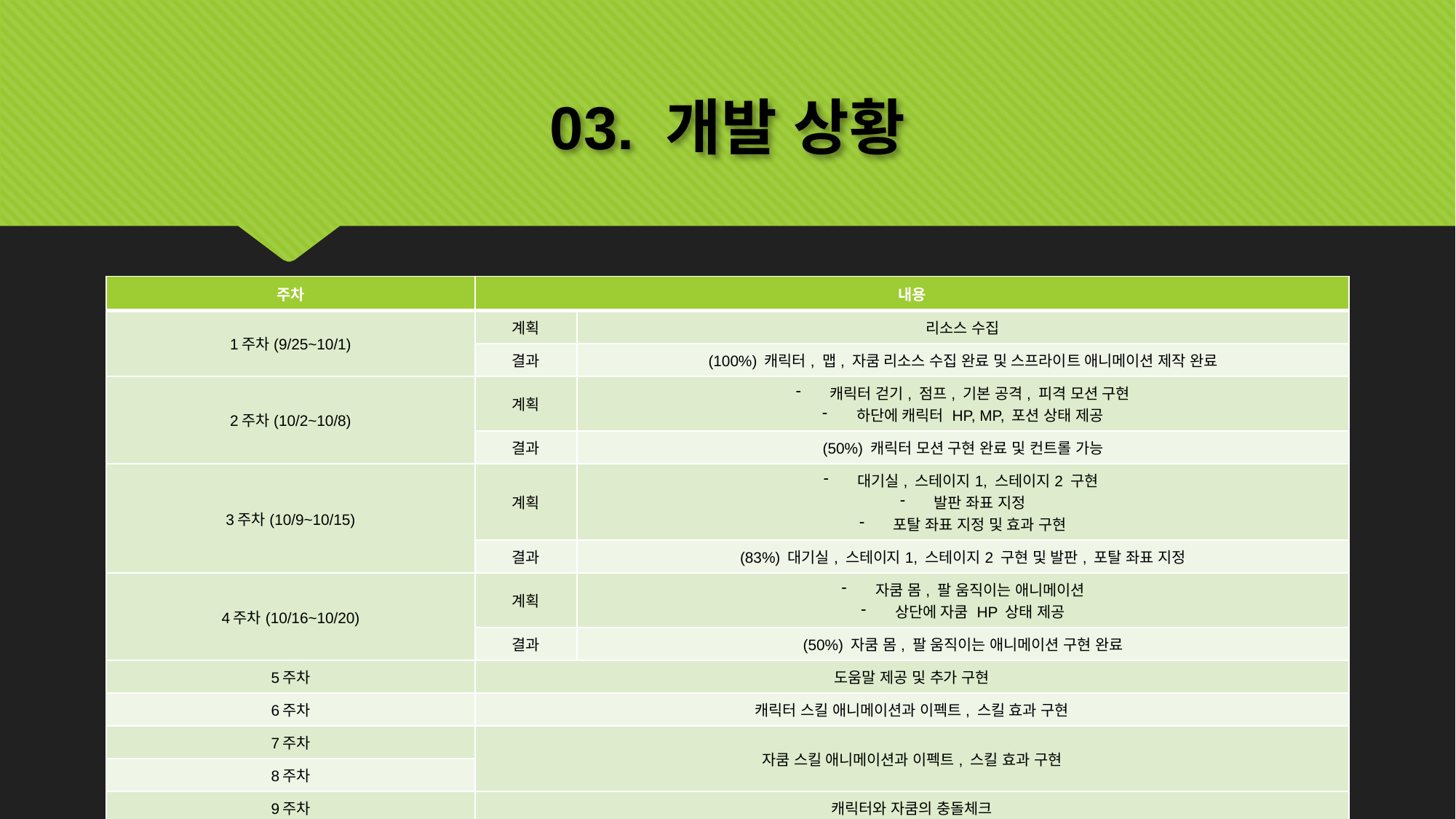

# 03. 개발 상황
| 주차 | 내용 |  |
| --- | --- | --- |
| 1주차(9/25~10/1) | 계획 | 리소스 수집 |
|  | 결과 | (100%) 캐릭터, 맵, 자쿰 리소스 수집 완료 및 스프라이트 애니메이션 제작 완료 |
| 2주차(10/2~10/8) | 계획 | 캐릭터 걷기, 점프, 기본 공격, 피격 모션 구현 하단에 캐릭터 HP, MP, 포션 상태 제공 |
|  | 결과 | (50%) 캐릭터 모션 구현 완료 및 컨트롤 가능 |
| 3주차(10/9~10/15) | 계획 | 대기실, 스테이지1, 스테이지2 구현 발판 좌표 지정 포탈 좌표 지정 및 효과 구현 |
|  | 결과 | (83%) 대기실, 스테이지1, 스테이지2 구현 및 발판, 포탈 좌표 지정 |
| 4주차(10/16~10/20) | 계획 | 자쿰 몸, 팔 움직이는 애니메이션 상단에 자쿰 HP 상태 제공 |
|  | 결과 | (50%) 자쿰 몸, 팔 움직이는 애니메이션 구현 완료 |
| 5주차 | 도움말 제공 및 추가 구현 |  |
| 6주차 | 캐릭터 스킬 애니메이션과 이펙트, 스킬 효과 구현 |  |
| 7주차 | 자쿰 스킬 애니메이션과 이펙트, 스킬 효과 구현 |  |
| 8주차 |  |  |
| 9주차 | 캐릭터와 자쿰의 충돌체크 |  |
| 10주차 | 추가 구현 및 최종 점검 |  |